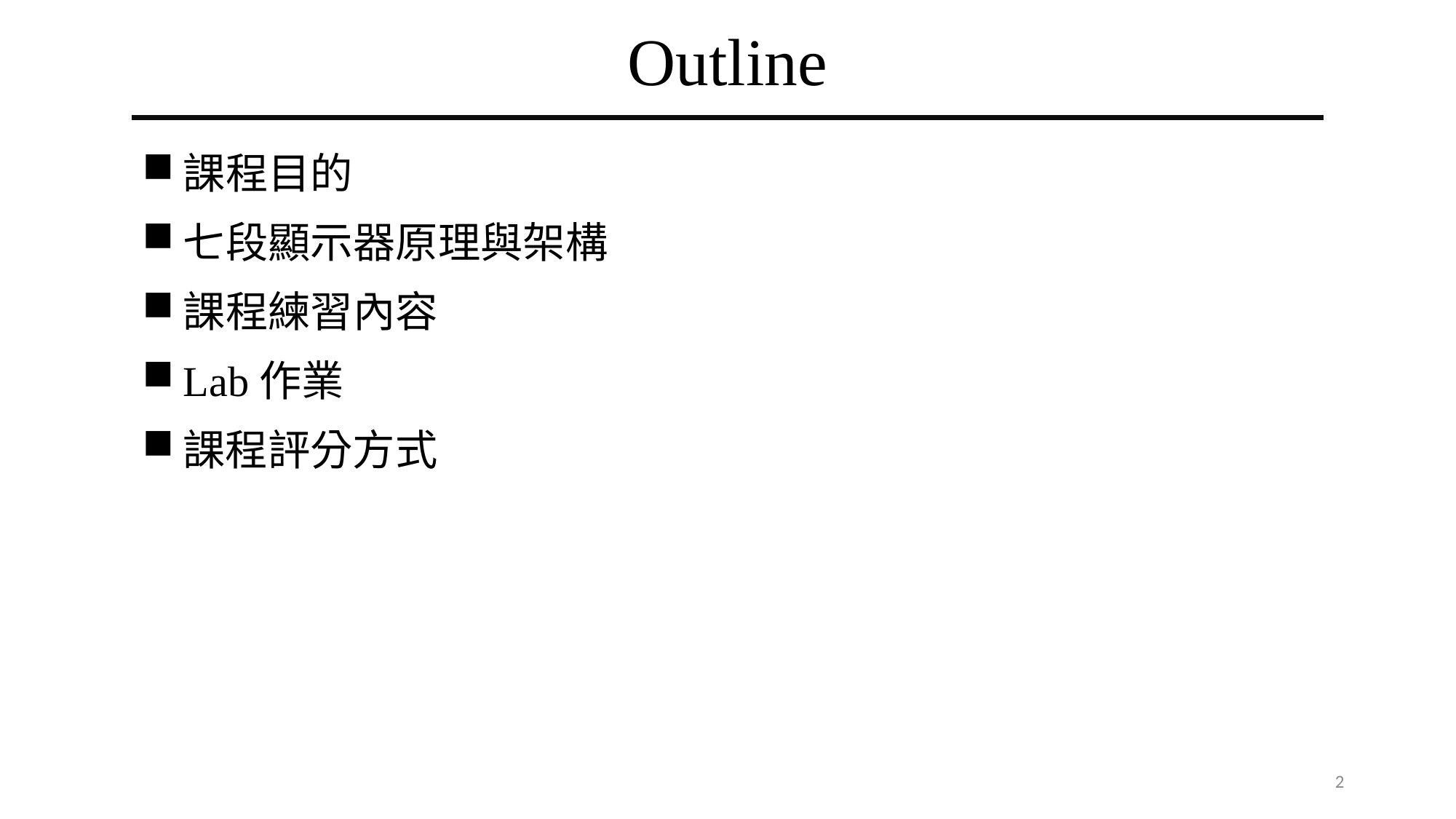

Outline
課程目的
七段顯示器原理與架構
課程練習內容
Lab作業
課程評分方式
2